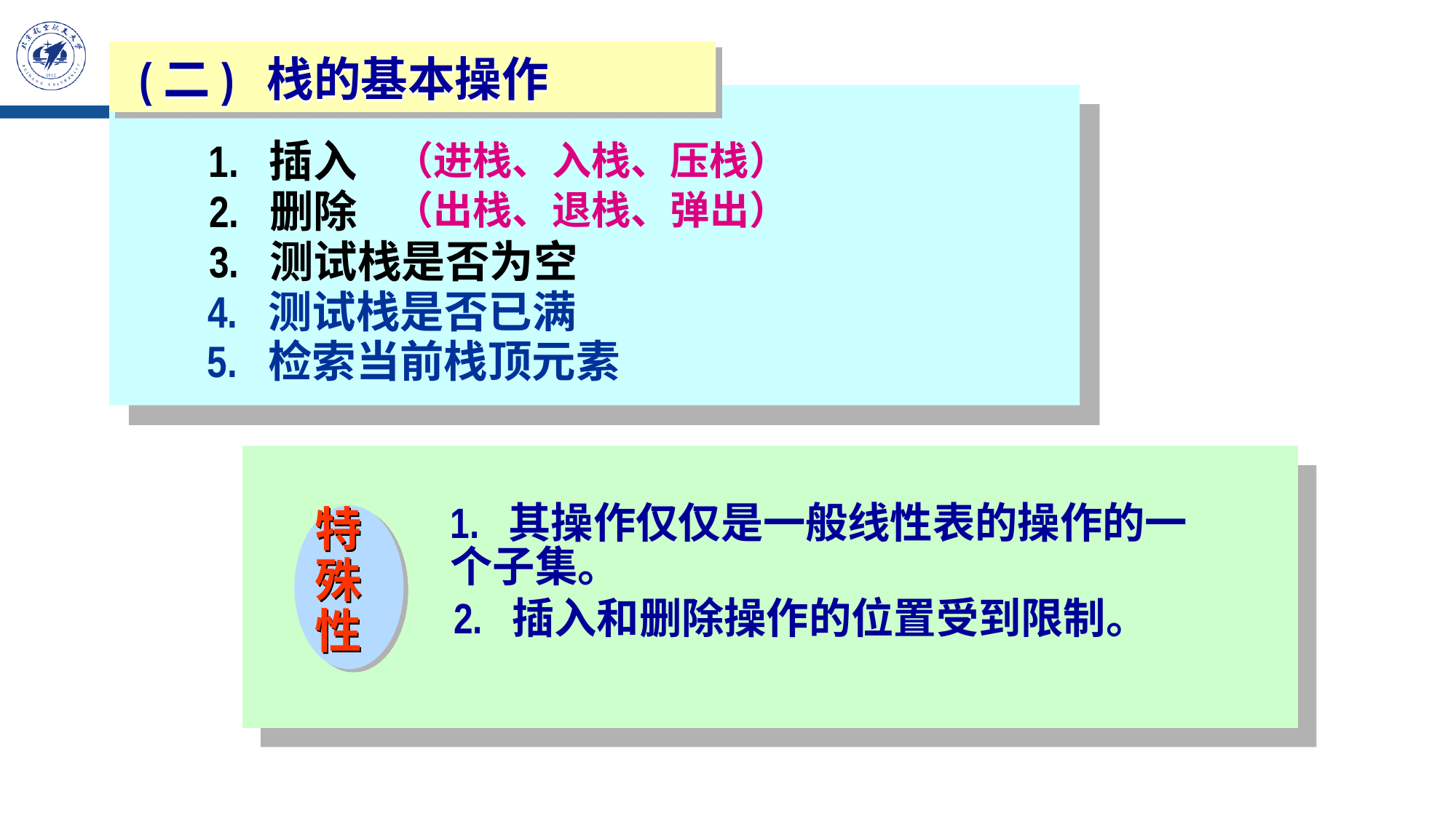

(二)  栈的基本操作

1.  插入
（进栈、入栈、压栈）
2.  删除
（出栈、退栈、弹出）
3.  测试栈是否为空
4.  测试栈是否已满
5.  检索当前栈顶元素

特
殊
性

1.  其操作仅仅是一般线性表的操作的一个子集。
2.  插入和删除操作的位置受到限制。